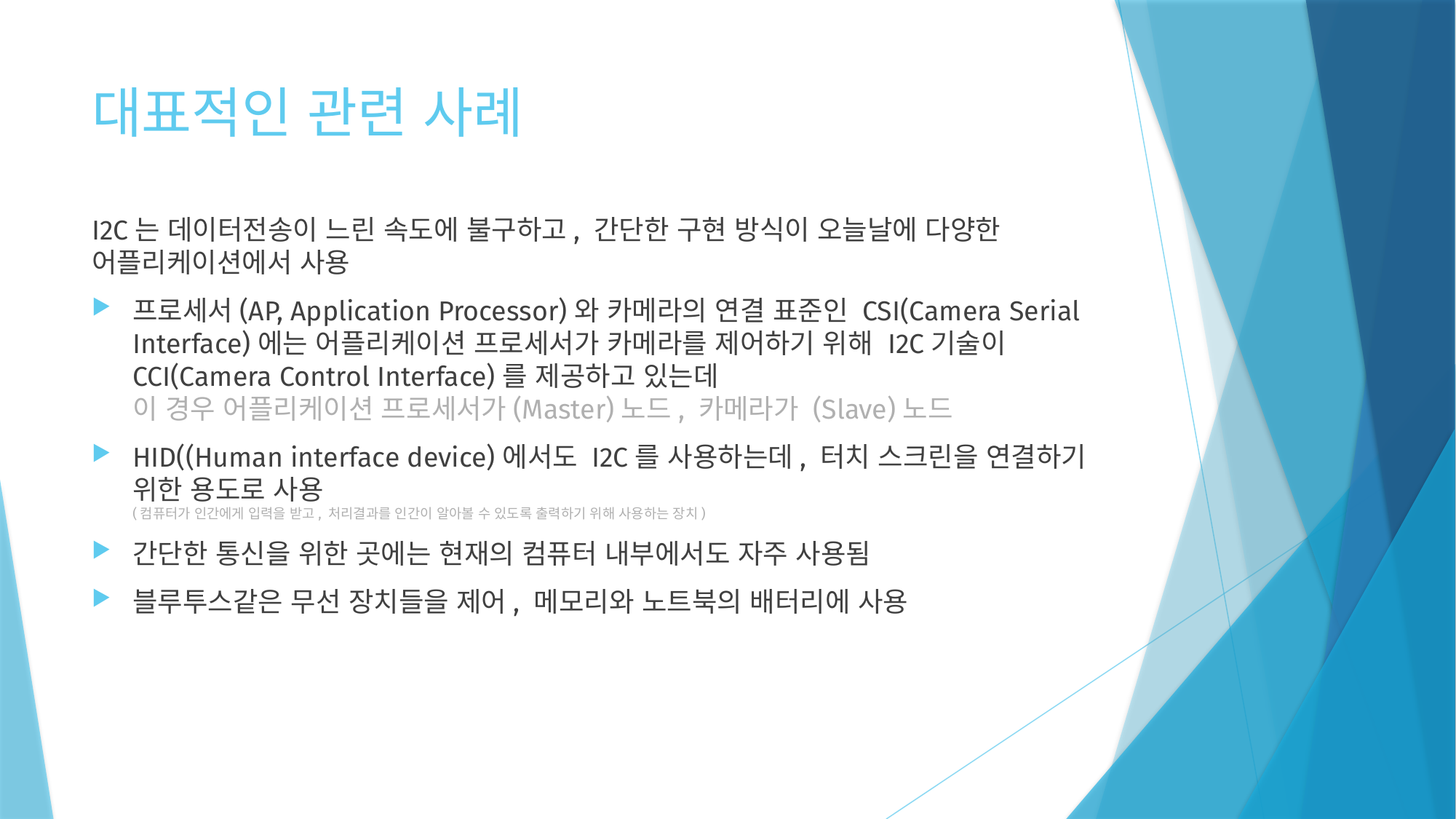

# 대표적인 관련 사례
I2C는 데이터전송이 느린 속도에 불구하고, 간단한 구현 방식이 오늘날에 다양한 어플리케이션에서 사용
프로세서(AP, Application Processor)와 카메라의 연결 표준인 CSI(Camera Serial Interface)에는 어플리케이션 프로세서가 카메라를 제어하기 위해 I2C기술이  CCI(Camera Control Interface)를 제공하고 있는데
이 경우 어플리케이션 프로세서가(Master)노드, 카메라가 (Slave)노드
HID((Human interface device)에서도 I2C를 사용하는데, 터치 스크린을 연결하기 위한 용도로 사용
(컴퓨터가 인간에게 입력을 받고, 처리결과를 인간이 알아볼 수 있도록 출력하기 위해 사용하는 장치)
간단한 통신을 위한 곳에는 현재의 컴퓨터 내부에서도 자주 사용됨
블루투스같은 무선 장치들을 제어, 메모리와 노트북의 배터리에 사용